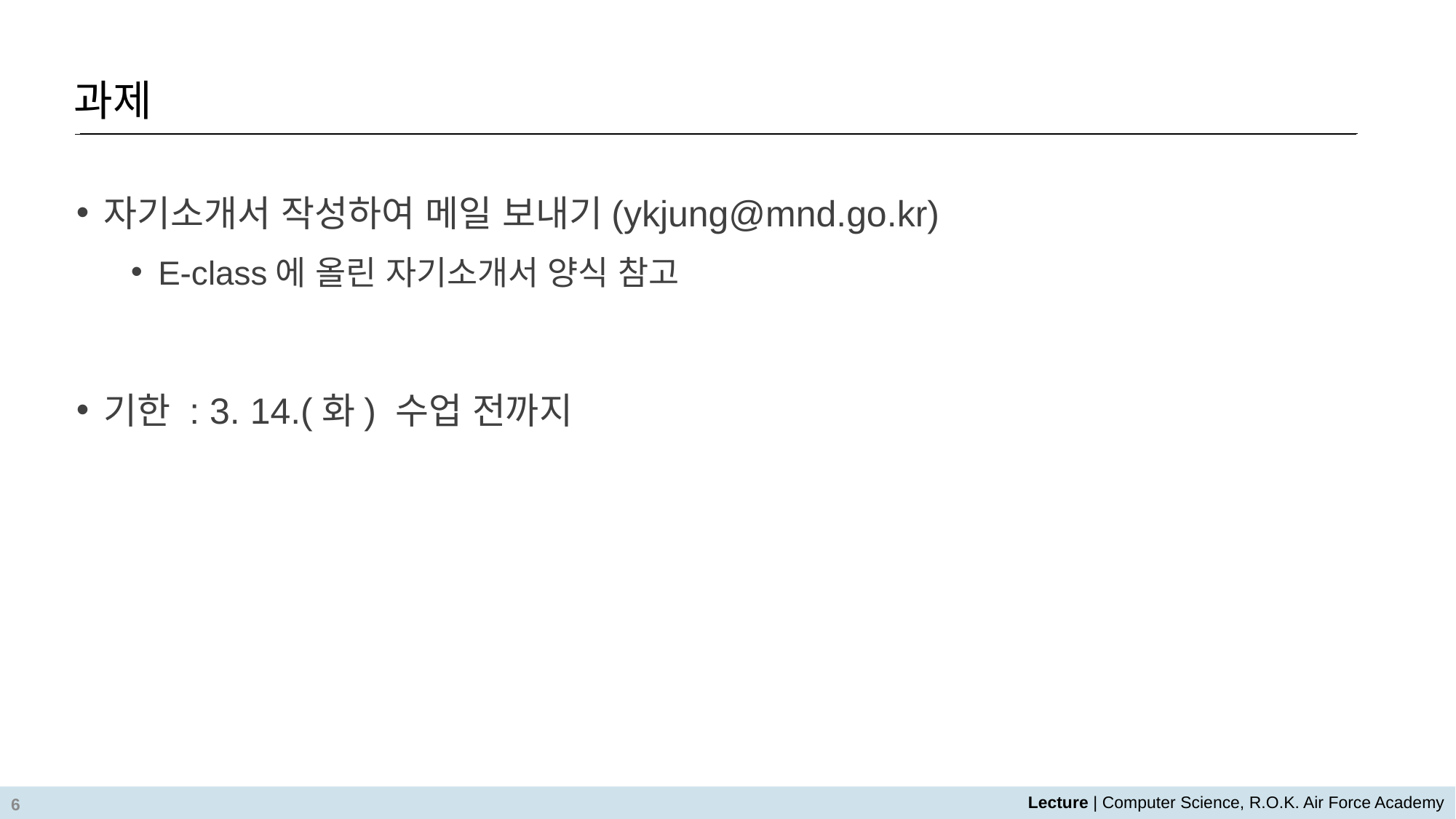

과제
자기소개서 작성하여 메일 보내기(ykjung@mnd.go.kr)
E-class에 올린 자기소개서 양식 참고

기한 : 3. 14.(화) 수업 전까지

6